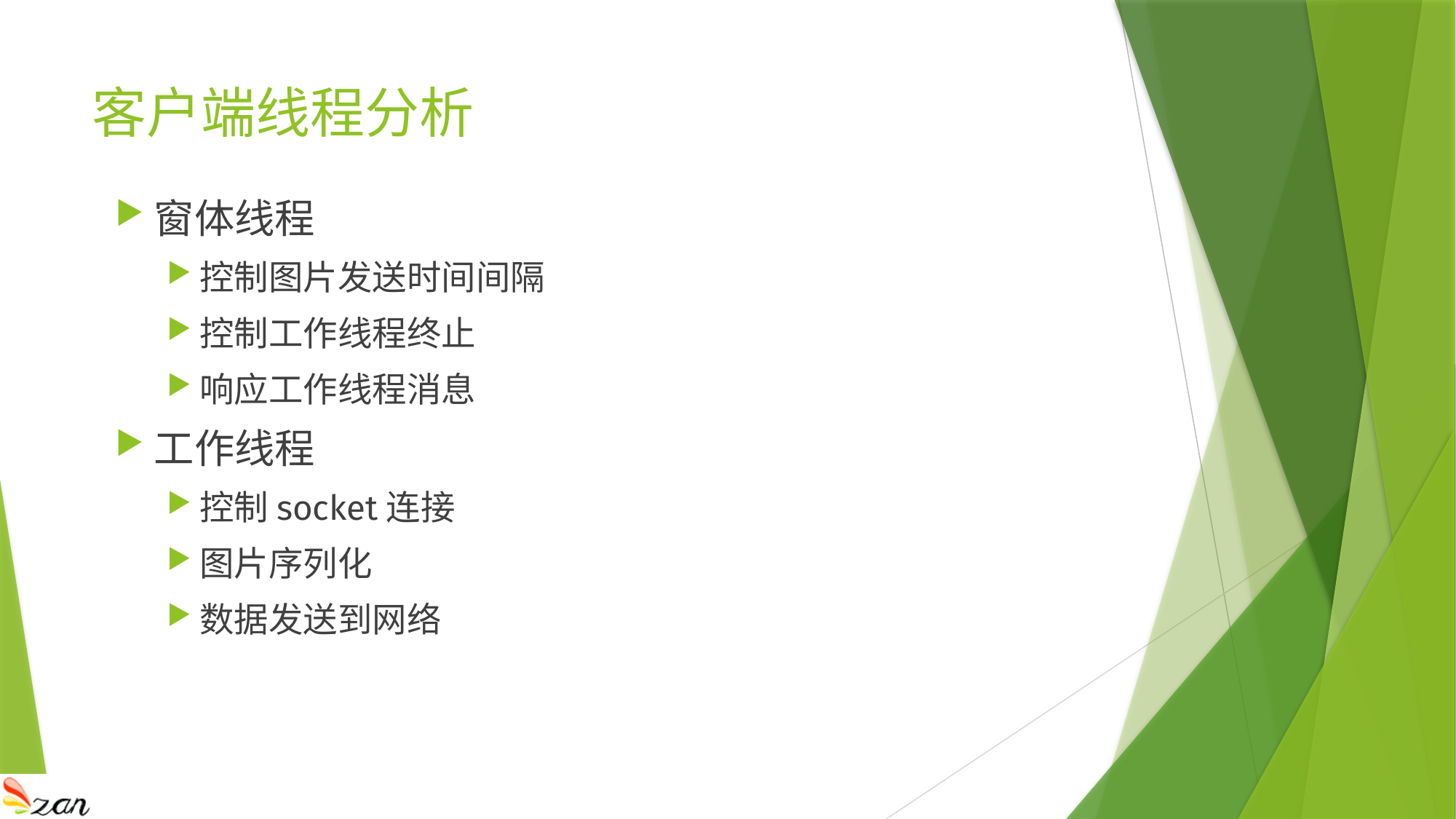

# 客户端线程分析
窗体线程
控制图片发送时间间隔
控制工作线程终止
响应工作线程消息
工作线程
控制socket连接
图片序列化
数据发送到网络